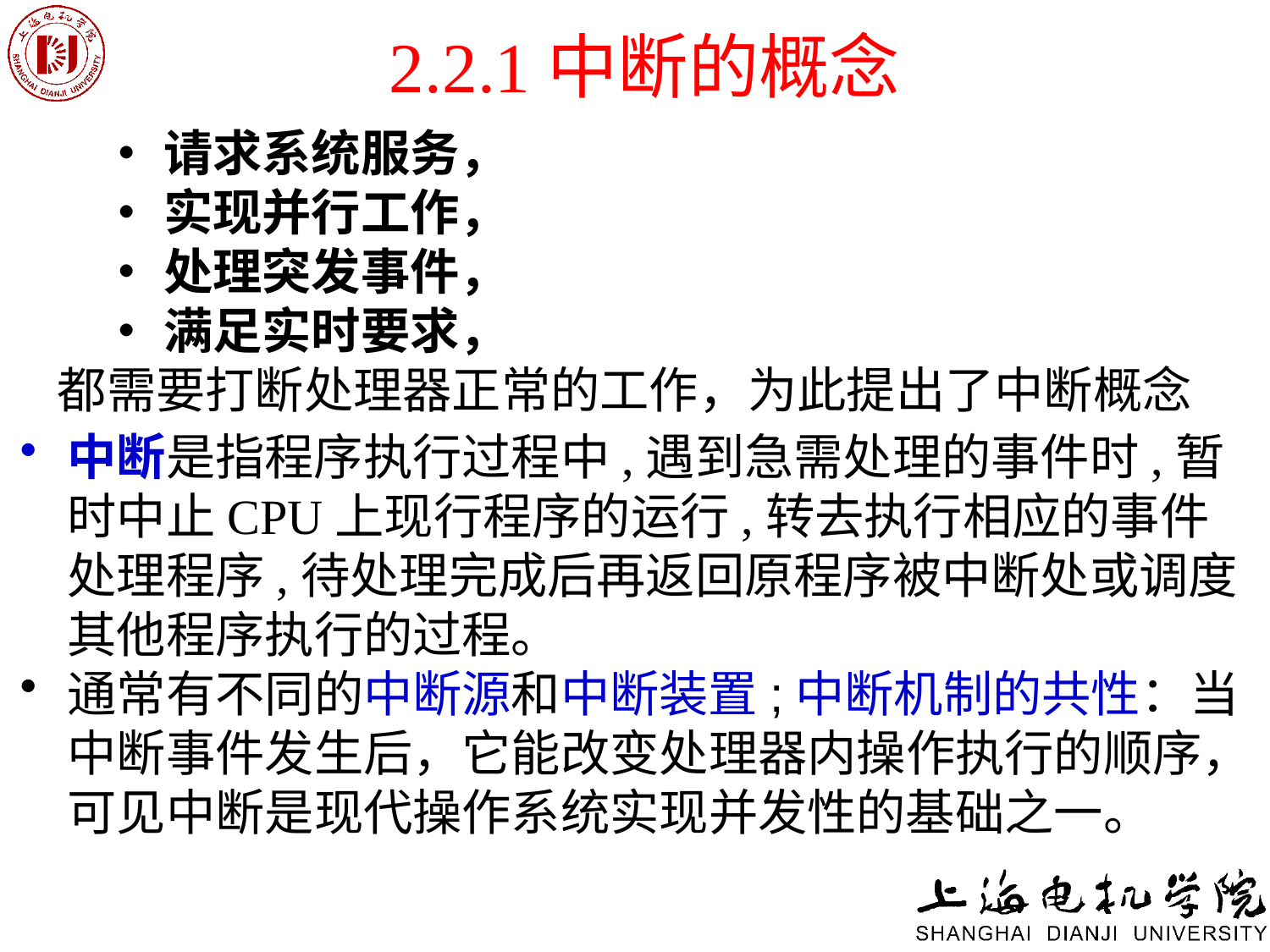

# 2.2.1中断的概念
    •请求系统服务，
    •实现并行工作，
    •处理突发事件，
    •满足实时要求，
都需要打断处理器正常的工作，为此提出了中断概念
中断是指程序执行过程中,遇到急需处理的事件时,暂时中止CPU上现行程序的运行,转去执行相应的事件处理程序,待处理完成后再返回原程序被中断处或调度其他程序执行的过程。
通常有不同的中断源和中断装置;中断机制的共性：当中断事件发生后，它能改变处理器内操作执行的顺序，可见中断是现代操作系统实现并发性的基础之一。